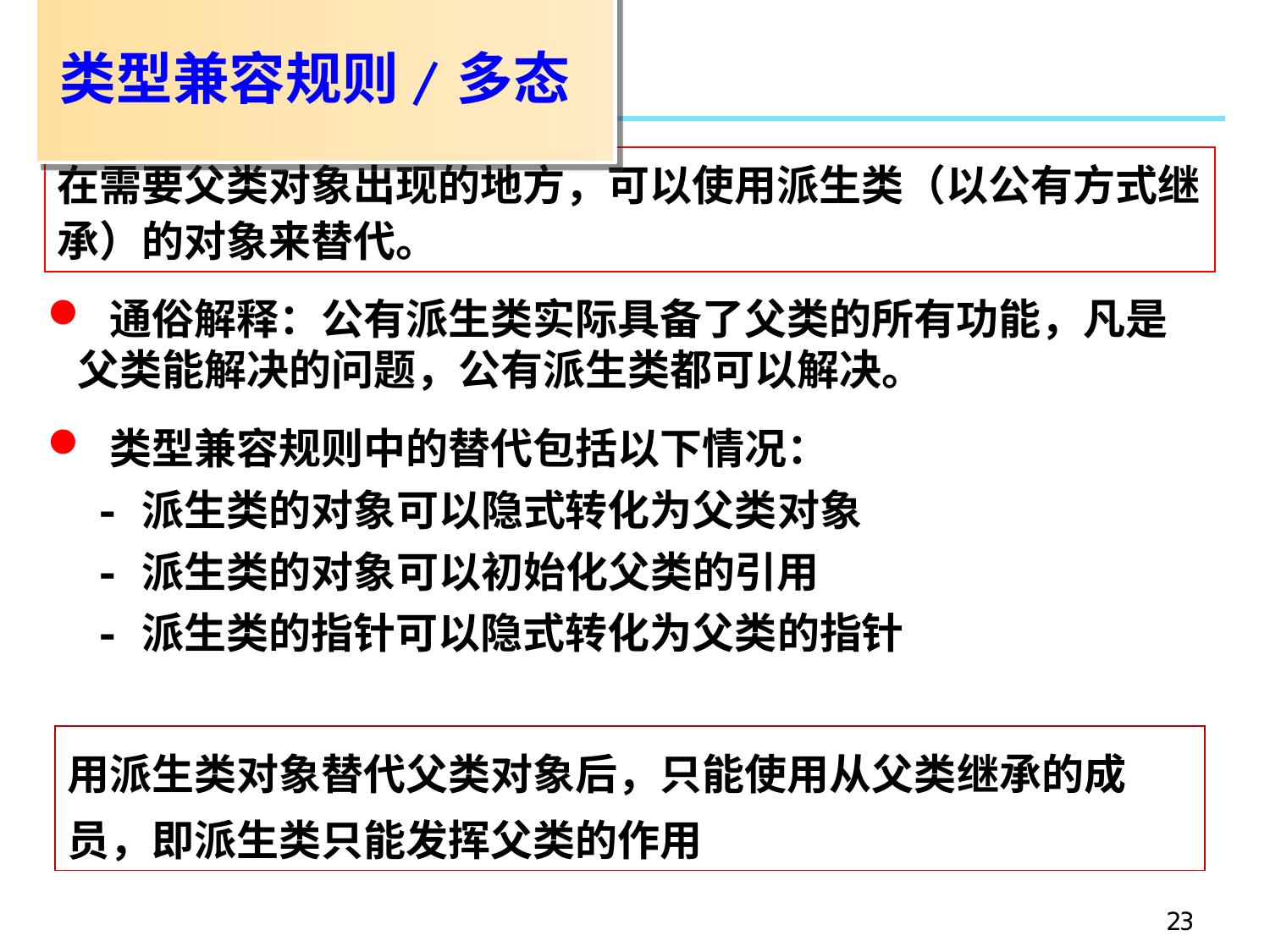

# 类型兼容规则/多态
在需要父类对象出现的地方，可以使用派生类（以公有方式继承）的对象来替代。
 通俗解释：公有派生类实际具备了父类的所有功能，凡是父类能解决的问题，公有派生类都可以解决。
 类型兼容规则中的替代包括以下情况：
    - 派生类的对象可以隐式转化为父类对象
    - 派生类的对象可以初始化父类的引用
    - 派生类的指针可以隐式转化为父类的指针
用派生类对象替代父类对象后，只能使用从父类继承的成员，即派生类只能发挥父类的作用
23